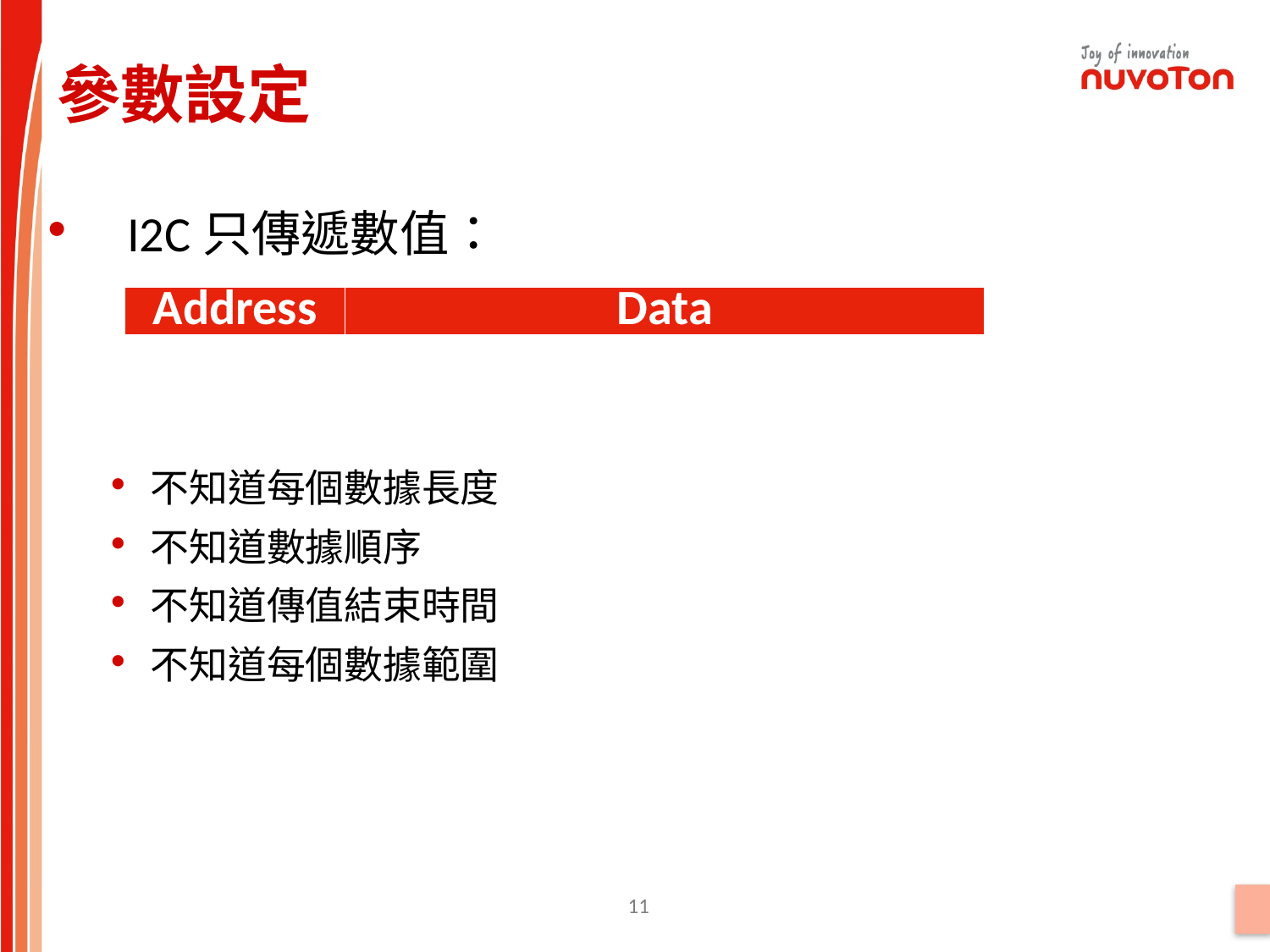

參數設定
I2C只傳遞數值：

不知道每個數據長度
不知道數據順序
不知道傳值結束時間
不知道每個數據範圍

| Address | Data |
| --- | --- |
11